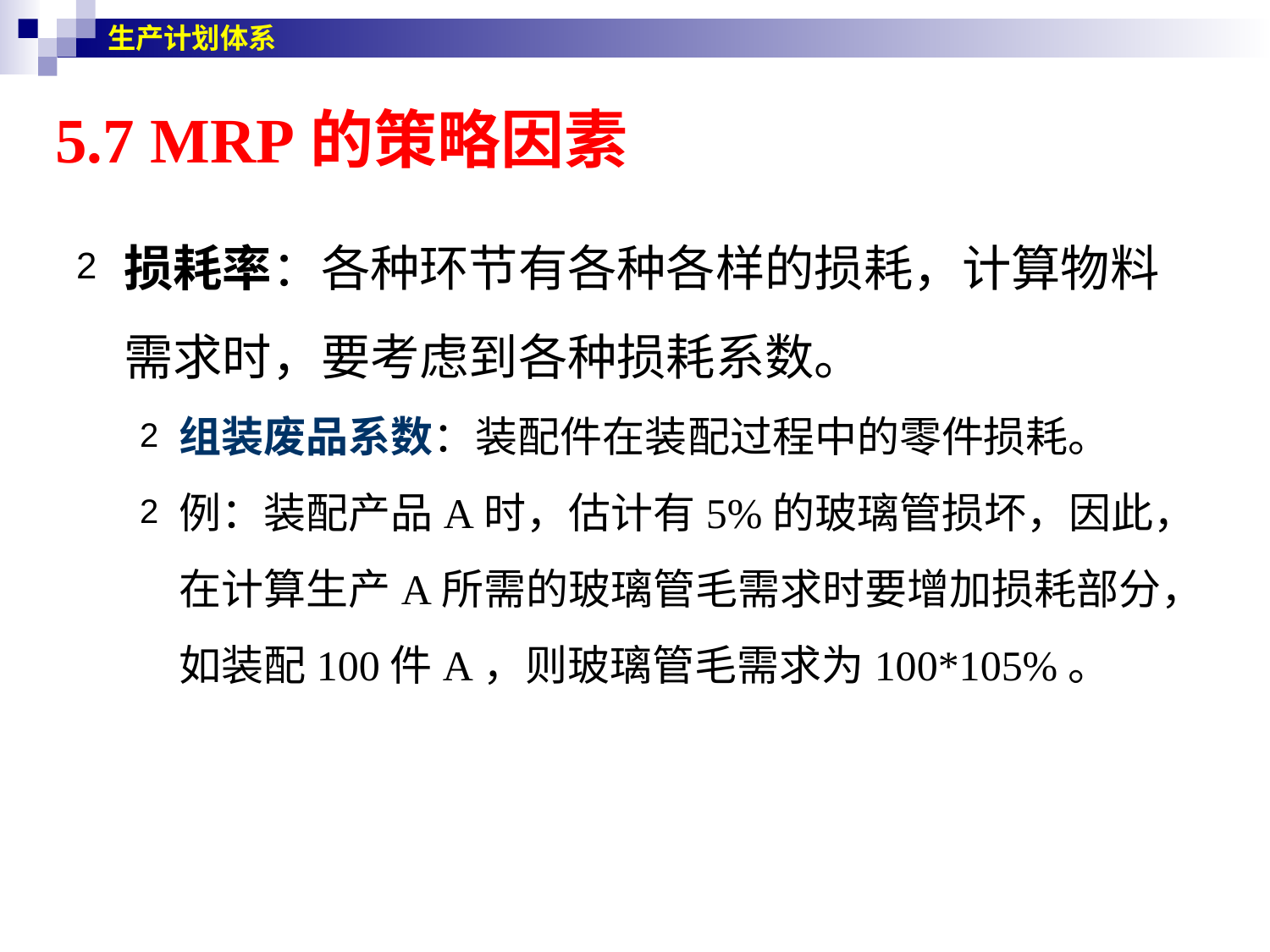

生产计划体系
# 5.7 MRP的策略因素
损耗率：各种环节有各种各样的损耗，计算物料需求时，要考虑到各种损耗系数。
组装废品系数：装配件在装配过程中的零件损耗。
例：装配产品A时，估计有5%的玻璃管损坏，因此，在计算生产A所需的玻璃管毛需求时要增加损耗部分，如装配100件A，则玻璃管毛需求为100*105%。